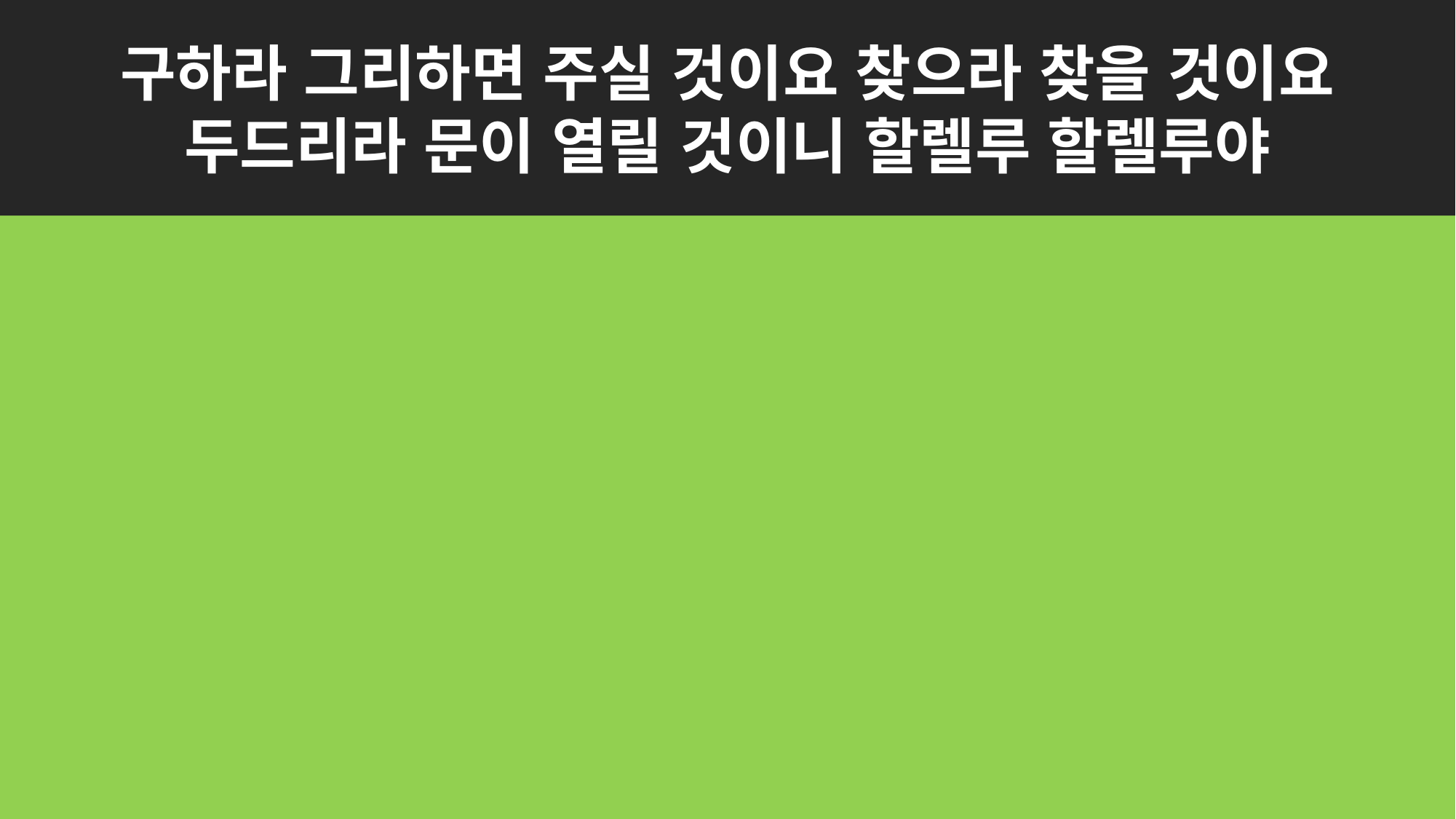

구하라 그리하면 주실 것이요 찾으라 찾을 것이요
두드리라 문이 열릴 것이니 할렐루 할렐루야